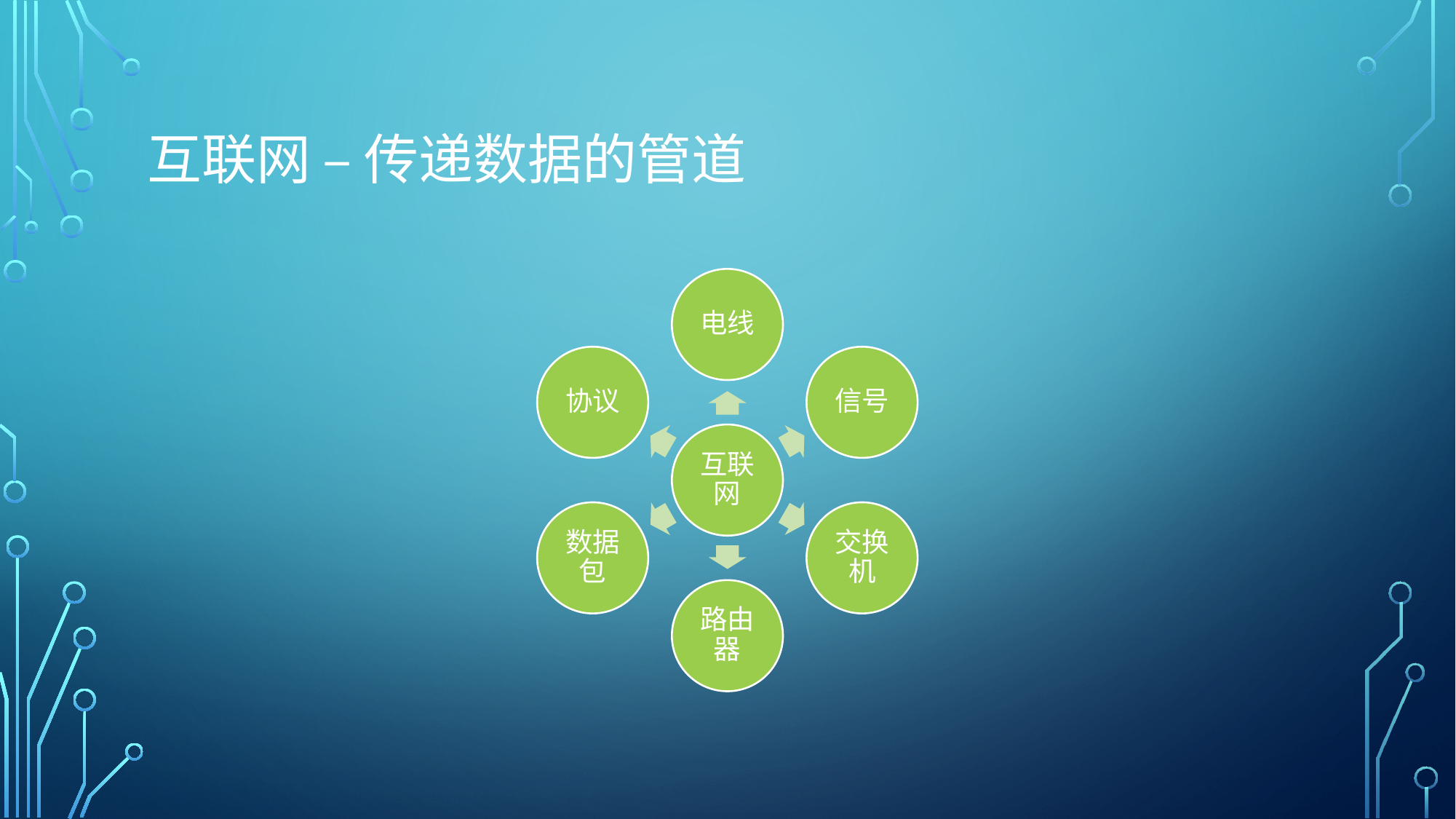

# 互联网 – 传递数据的管道
互联网

电线

信号

交换机

路由器

数据包

协议